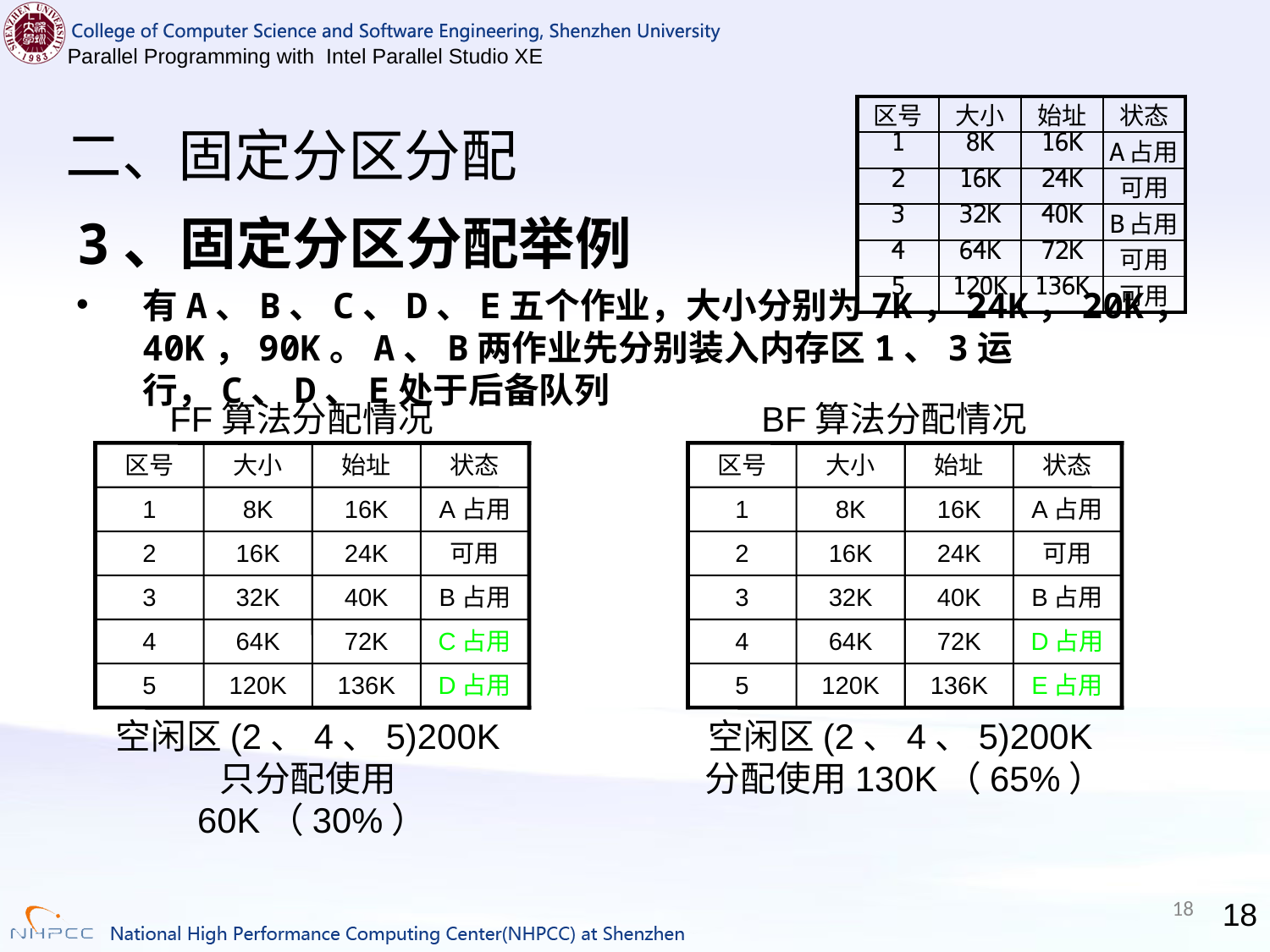

| 区号 | 大小 | 始址 | 状态 |
| --- | --- | --- | --- |
| 1 | 8K | 16K | A占用 |
| 2 | 16K | 24K | 可用 |
| 3 | 32K | 40K | B占用 |
| 4 | 64K | 72K | 可用 |
| 5 | 120K | 136K | 可用 |
# 二、固定分区分配
3、固定分区分配举例
有A、B、C、D、E五个作业，大小分别为7K，24K，20K，40K，90K。A、B两作业先分别装入内存区1、3运行，C、D、E处于后备队列
FF算法分配情况
区号

大小

始址

状态

1

8K
16K
A占用
2

16K
24K
可用
3

32K
40K
B占用
4

64K
72K
C占用
5

120K
136K
D占用
空闲区(2、4、5)200K只分配使用60K（30%）

BF算法分配情况
区号

大小

始址

状态

1

8K
16K
A占用
2

16K
24K
可用
3

32K
40K
B占用
4

64K
72K
D占用
5

120K
136K
E占用
空闲区(2、4、5)200K分配使用130K（65%）

18
18